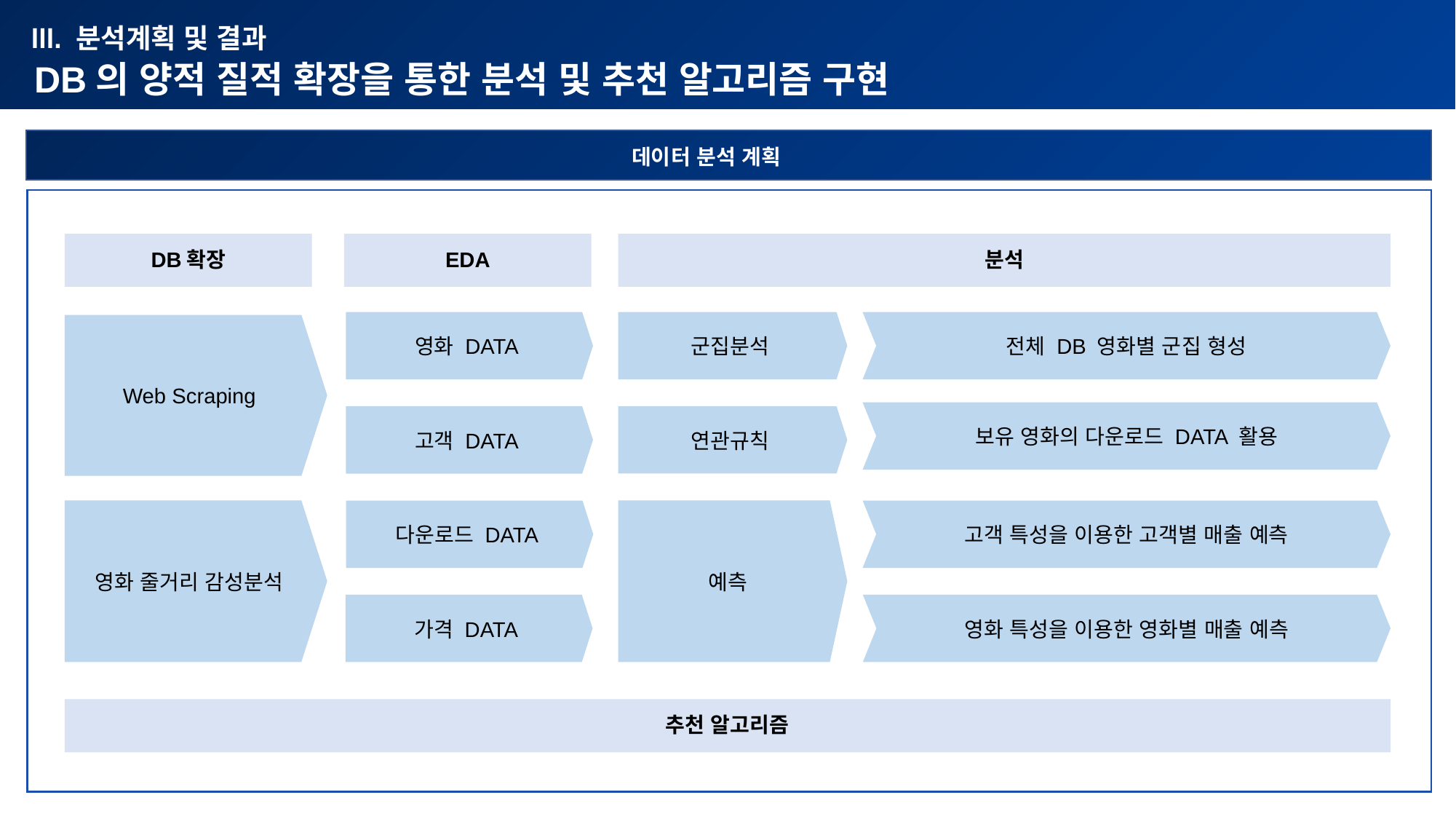

lll. 분석계획 및 결과
DB의 양적 질적 확장을 통한 분석 및 추천 알고리즘 구현

데이터 분석 계획

DB확장
분석
EDA
영화 DATA
군집분석
전체 DB 영화별 군집 형성
Web Scraping
보유 영화의 다운로드 DATA 활용
연관규칙
고객 DATA
영화 줄거리 감성분석
예측
다운로드 DATA
고객 특성을 이용한 고객별 매출 예측
가격 DATA
영화 특성을 이용한 영화별 매출 예측
추천 알고리즘